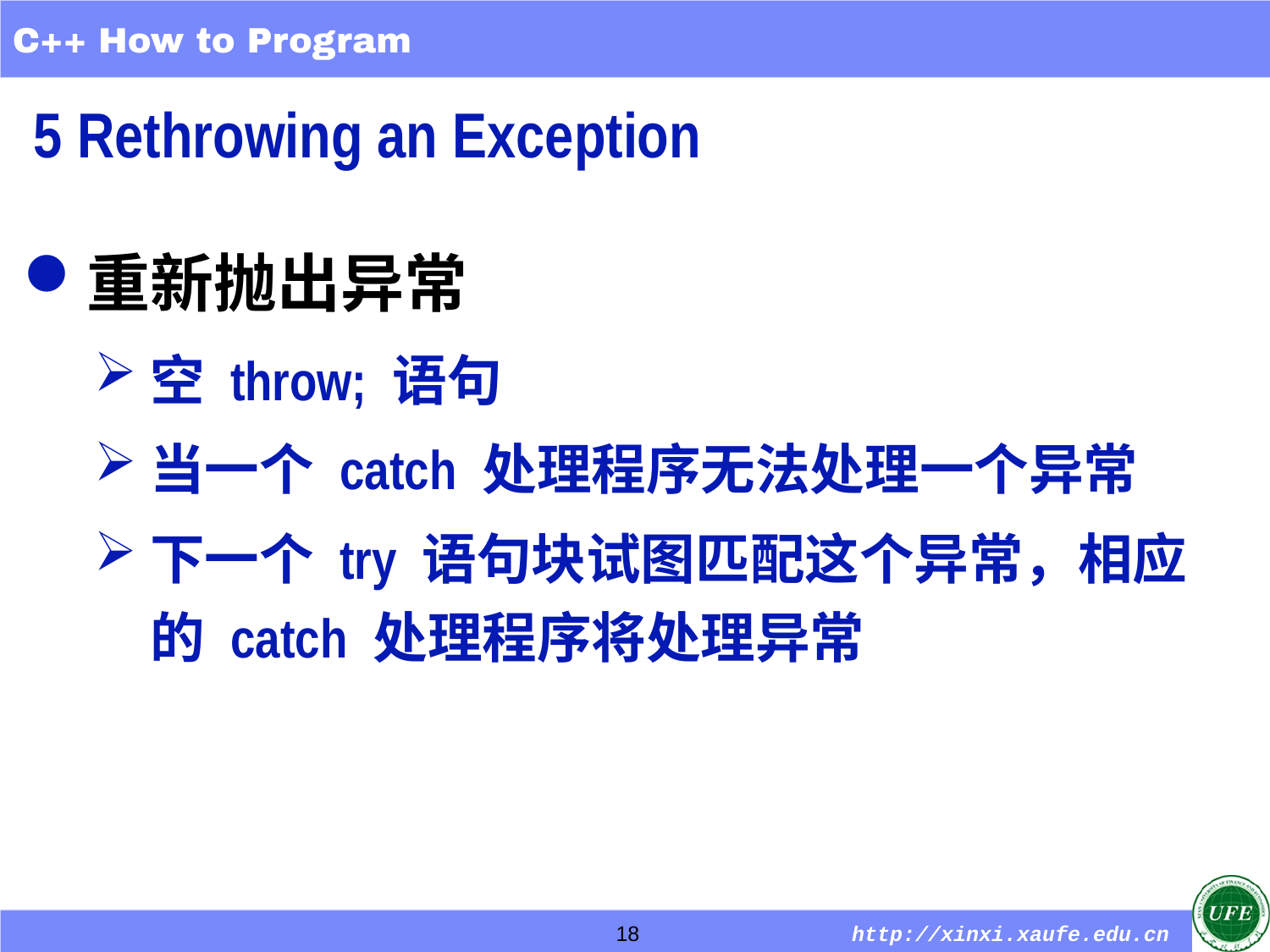

5 Rethrowing an Exception
重新抛出异常
空 throw; 语句
当一个 catch 处理程序无法处理一个异常
下一个 try 语句块试图匹配这个异常，相应的 catch 处理程序将处理异常
18